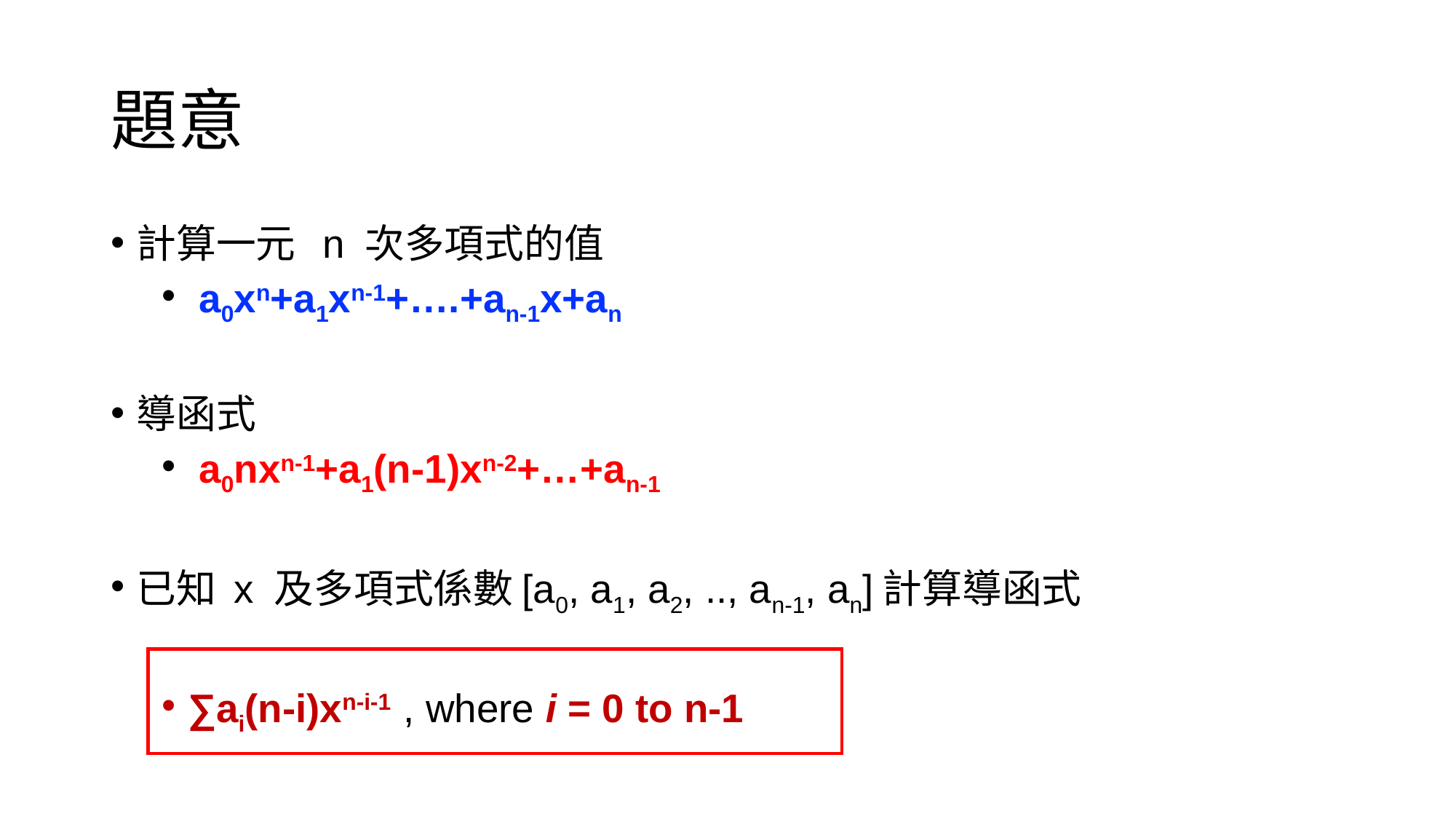

# 題意
計算一元  n 次多項式的值
 a0xn+a1xn-1+….+an-1x+an

導函式
 a0nxn-1+a1(n-1)xn-2+…+an-1

已知 x 及多項式係數[a0, a1, a2, .., an-1, an]計算導函式

∑ai(n-i)xn-i-1  , where i = 0 to n-1